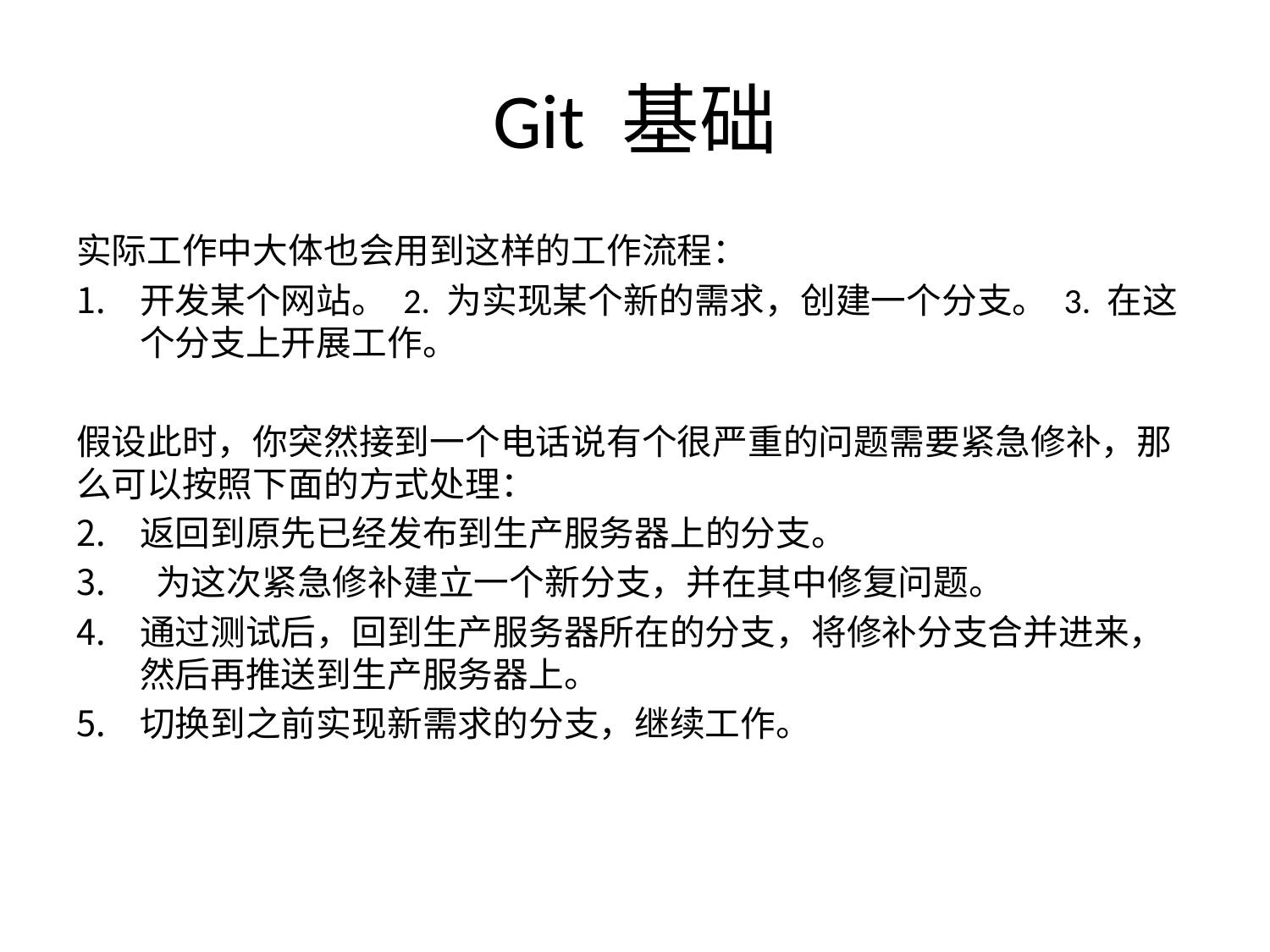

# Git 基础
实际工作中大体也会用到这样的工作流程：
开发某个网站。 2. 为实现某个新的需求，创建一个分支。 3. 在这个分支上开展工作。

假设此时，你突然接到一个电话说有个很严重的问题需要紧急修补，那么可以按照下面的方式处理：
返回到原先已经发布到生产服务器上的分支。
 为这次紧急修补建立一个新分支，并在其中修复问题。
通过测试后，回到生产服务器所在的分支，将修补分支合并进来，然后再推送到生产服务器上。
切换到之前实现新需求的分支，继续工作。